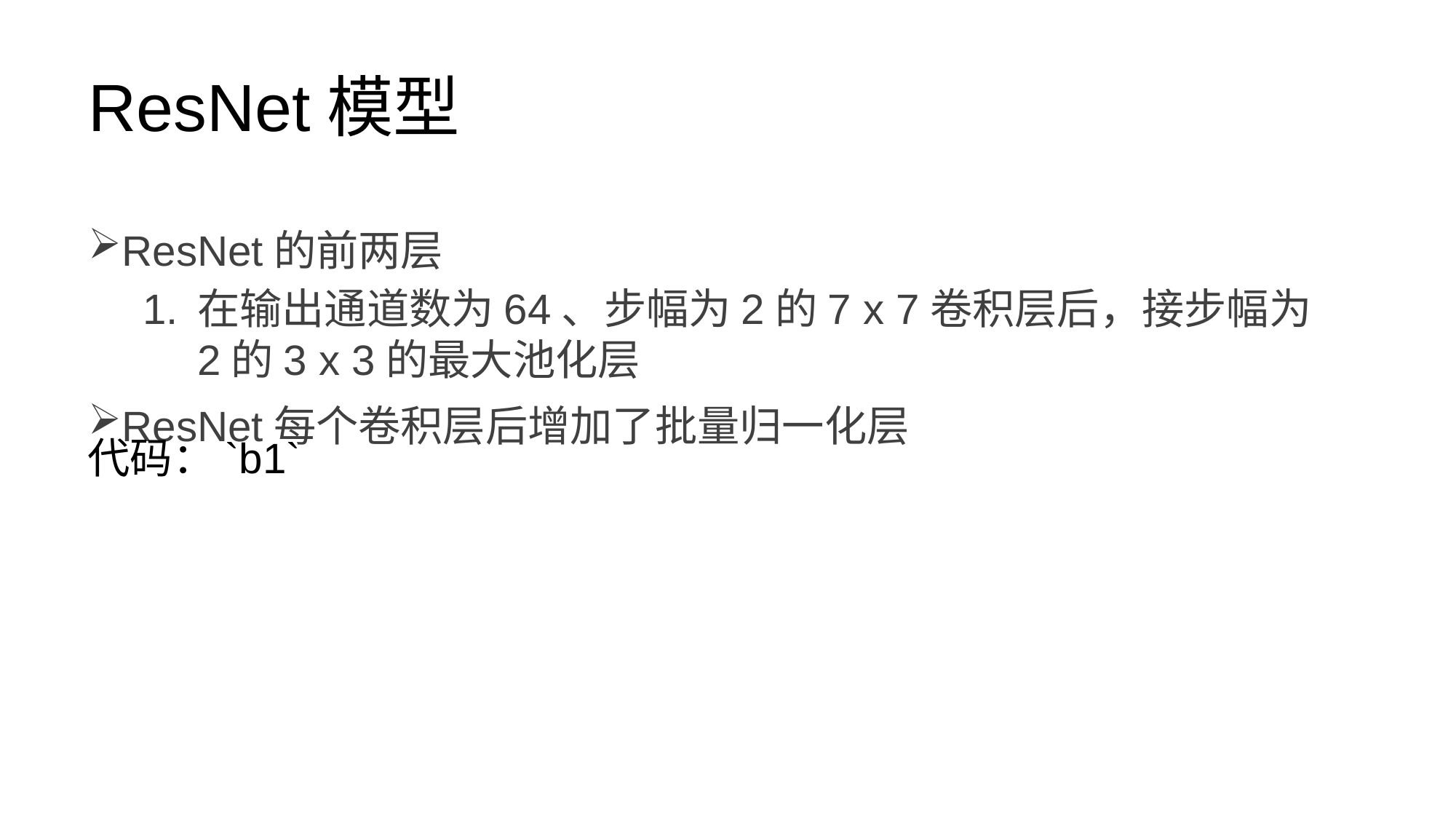

# ResNet模型
ResNet的前两层
在输出通道数为64、步幅为2的7 x 7卷积层后，接步幅为2的3 x 3的最大池化层
ResNet每个卷积层后增加了批量归一化层
代码：`b1`